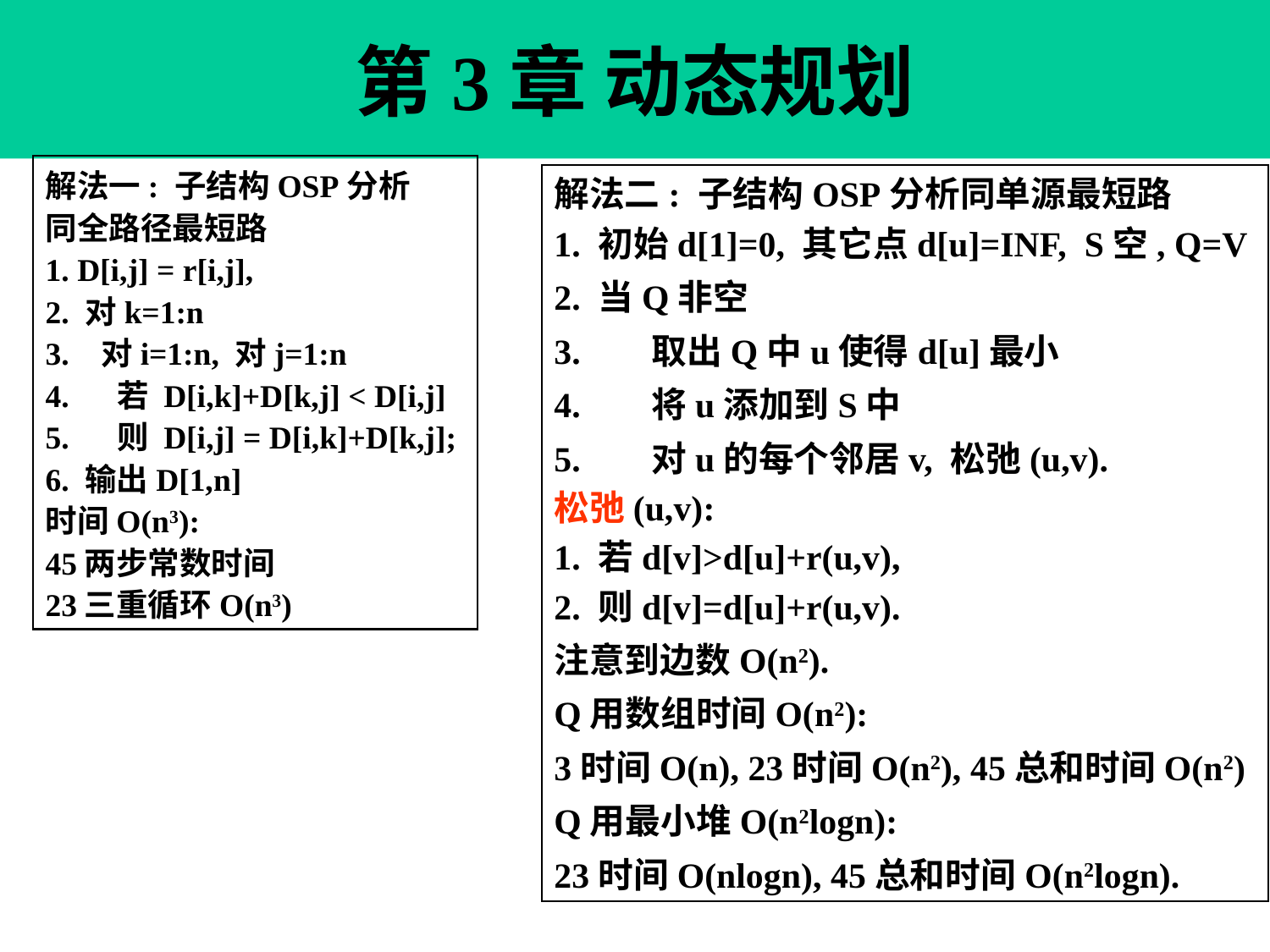

第3章 动态规划
解法一: 子结构OSP分析
同全路径最短路
1. D[i,j] = r[i,j],
2. 对k=1:n
3.   对i=1:n, 对j=1:n
4.     若 D[i,k]+D[k,j] < D[i,j]
5.     则 D[i,j] = D[i,k]+D[k,j];
6. 输出D[1,n]
时间O(n3):
45两步常数时间
23三重循环O(n3)
解法二: 子结构OSP分析同单源最短路
1. 初始d[1]=0, 其它点d[u]=INF,  S空, Q=V
2. 当Q非空
3.       取出Q中u使得d[u]最小
4.       将u添加到S中
5.       对u的每个邻居v, 松弛(u,v).
松弛(u,v):
1. 若d[v]>d[u]+r(u,v),
2. 则d[v]=d[u]+r(u,v).
注意到边数O(n2).
Q用数组时间O(n2):
3时间O(n), 23时间O(n2), 45总和时间O(n2)
Q用最小堆O(n2logn):
23时间O(nlogn), 45总和时间O(n2logn).